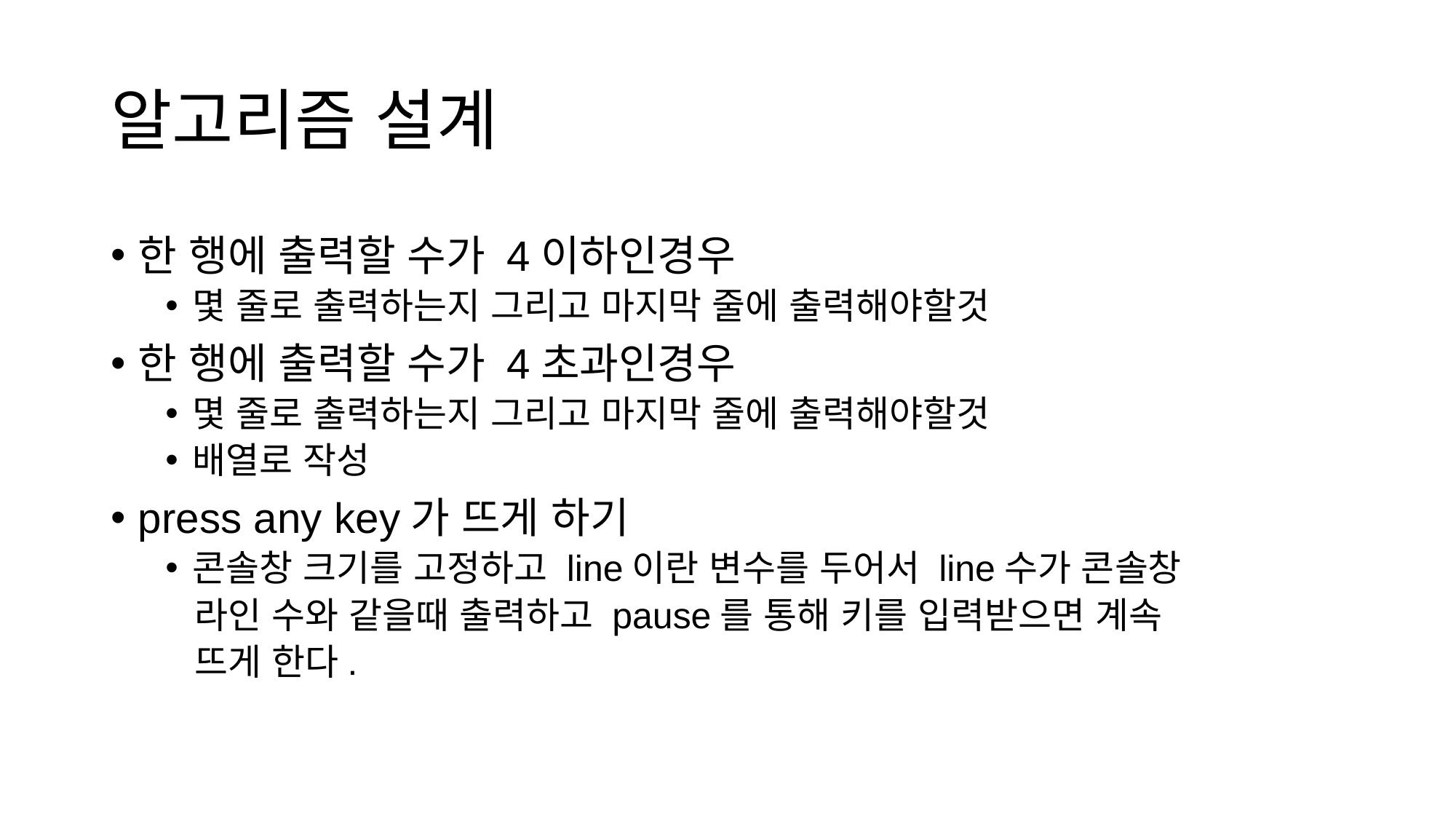

# 알고리즘 설계
한 행에 출력할 수가 4이하인경우
몇 줄로 출력하는지 그리고 마지막 줄에 출력해야할것
한 행에 출력할 수가 4초과인경우
몇 줄로 출력하는지 그리고 마지막 줄에 출력해야할것
배열로 작성
press any key가 뜨게 하기
콘솔창 크기를 고정하고 line이란 변수를 두어서 line수가 콘솔창
  라인 수와 같을때 출력하고 pause를 통해 키를 입력받으면 계속
  뜨게 한다.